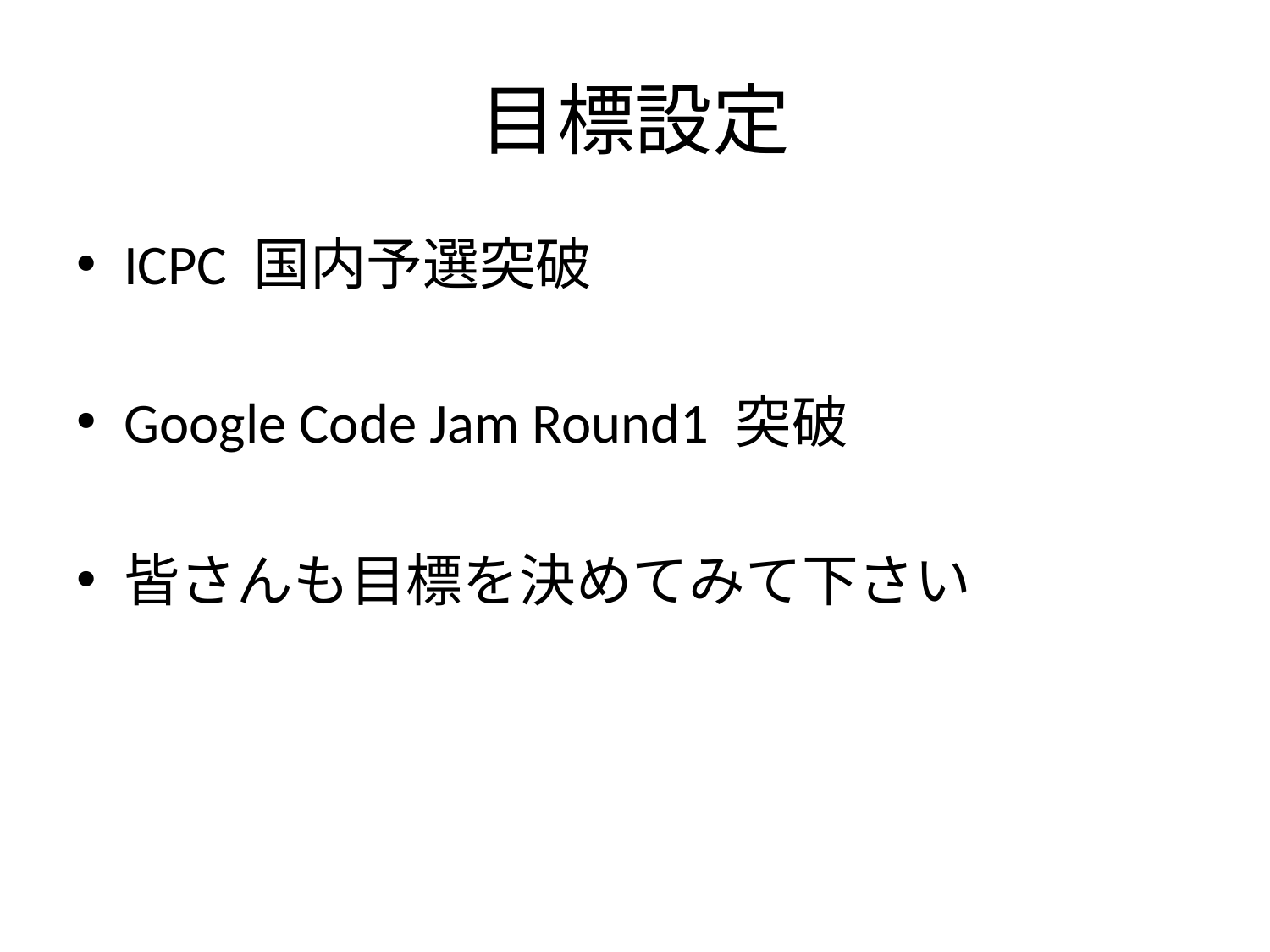

# 目標設定
ICPC 国内予選突破

Google Code Jam Round1 突破

皆さんも目標を決めてみて下さい